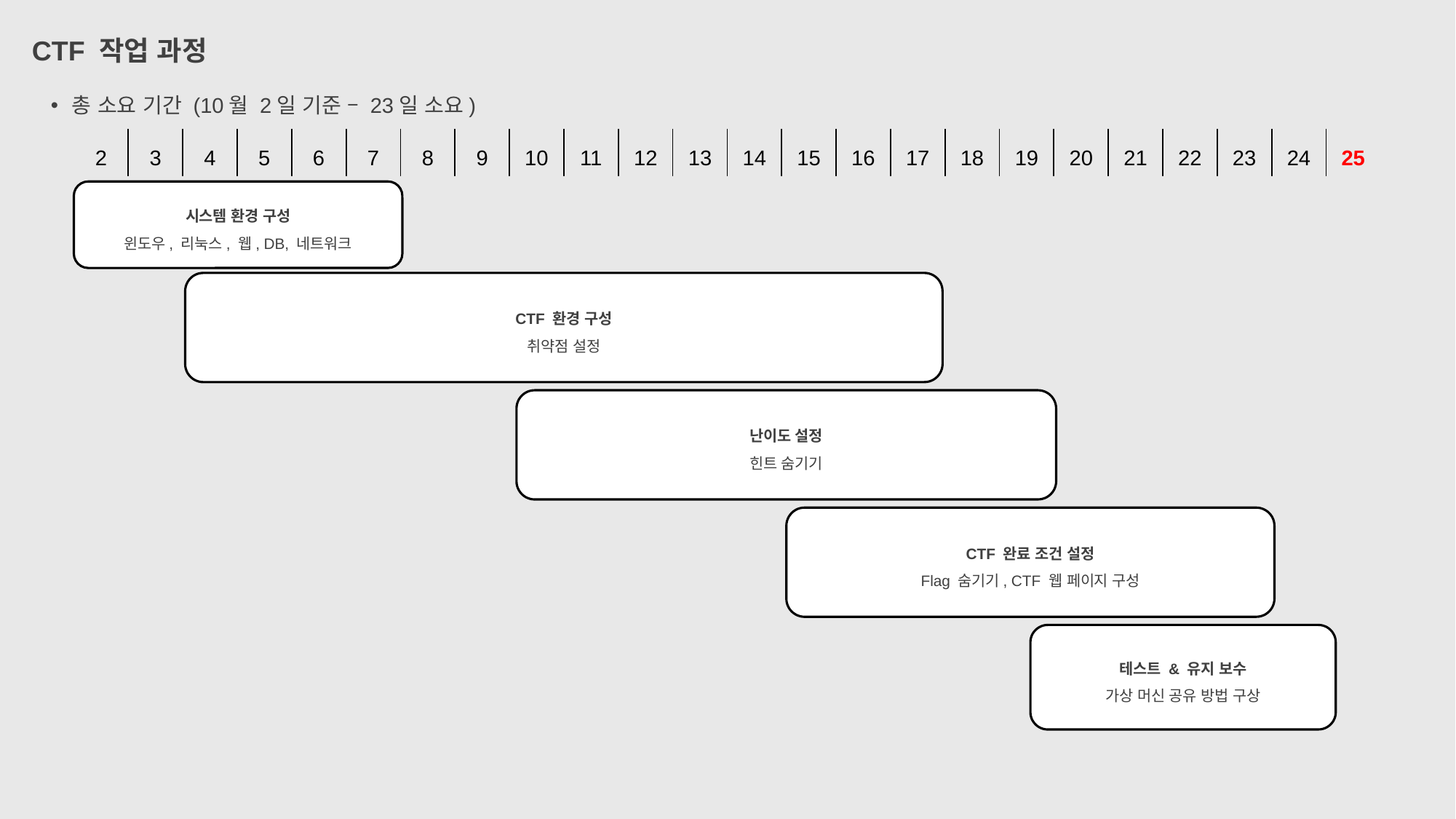

# CTF 작업 과정
총 소요 기간 (10월 2일 기준 – 23일 소요)
| 2 | 3 | 4 | 5 | 6 | 7 | 8 | 9 | 10 | 11 | 12 | 13 | 14 | 15 | 16 | 17 | 18 | 19 | 20 | 21 | 22 | 23 | 24 | 25 |
| --- | --- | --- | --- | --- | --- | --- | --- | --- | --- | --- | --- | --- | --- | --- | --- | --- | --- | --- | --- | --- | --- | --- | --- |
시스템 환경 구성
윈도우, 리눅스, 웹, DB, 네트워크
CTF 환경 구성
취약점 설정
난이도 설정
힌트 숨기기
CTF 완료 조건 설정
Flag 숨기기, CTF 웹 페이지 구성
테스트 & 유지 보수
가상 머신 공유 방법 구상